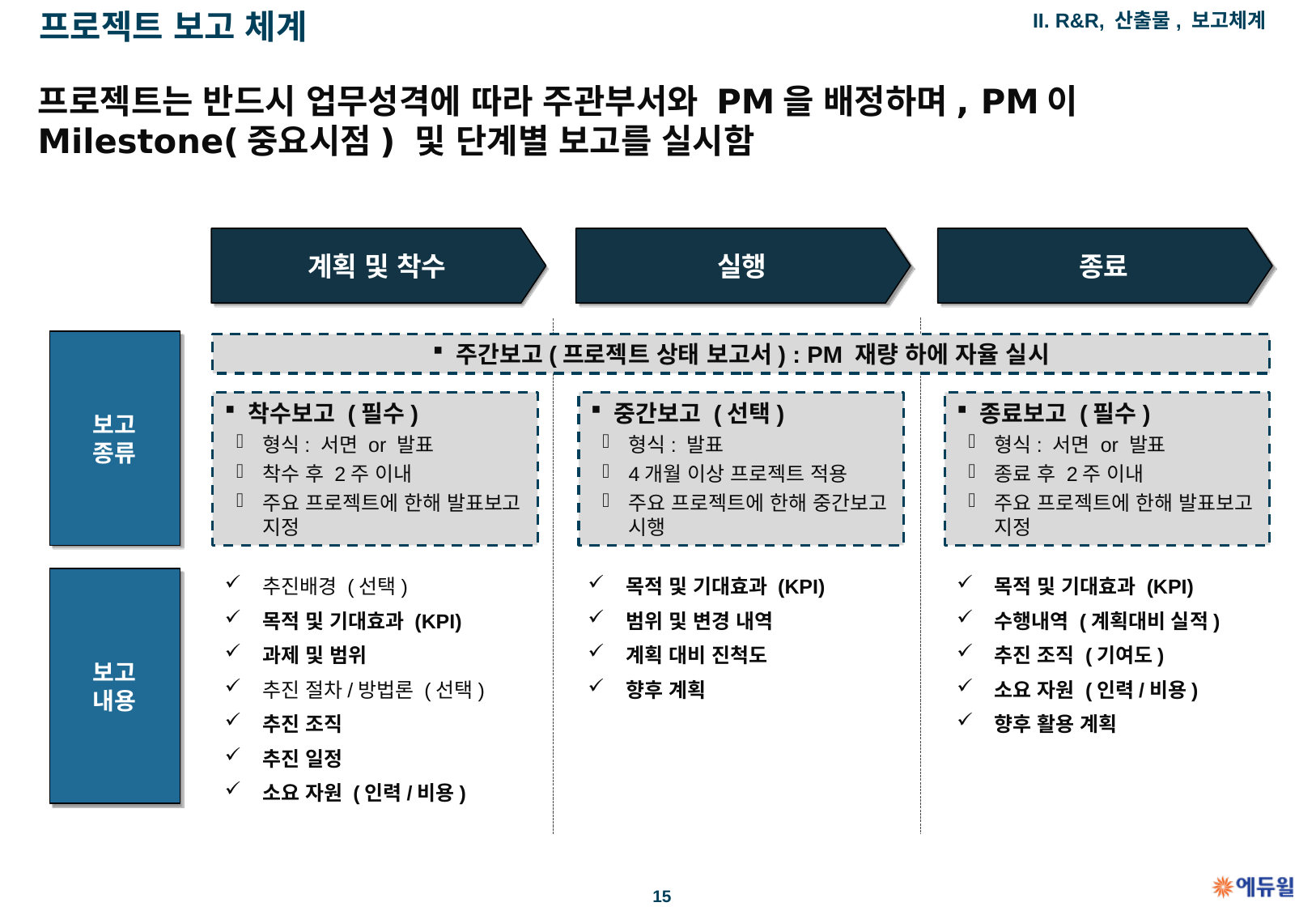

프로젝트 보고 체계
II. R&R, 산출물, 보고체계
# 프로젝트는 반드시 업무성격에 따라 주관부서와 PM을 배정하며, PM이 Milestone(중요시점) 및 단계별 보고를 실시함
계획 및 착수
실행
종료
보고
종류
주간보고(프로젝트 상태 보고서) : PM 재량 하에 자율 실시
착수보고 (필수)
형식: 서면 or 발표
착수 후 2주 이내
주요 프로젝트에 한해 발표보고 지정
중간보고 (선택)
형식: 발표
4개월 이상 프로젝트 적용
주요 프로젝트에 한해 중간보고 시행
종료보고 (필수)
형식: 서면 or 발표
종료 후 2주 이내
주요 프로젝트에 한해 발표보고 지정
추진배경 (선택)
목적 및 기대효과 (KPI)
과제 및 범위
추진 절차/방법론 (선택)
추진 조직
추진 일정
소요 자원 (인력/비용)
목적 및 기대효과 (KPI)
범위 및 변경 내역
계획 대비 진척도
향후 계획
목적 및 기대효과 (KPI)
수행내역 (계획대비 실적)
추진 조직 (기여도)
소요 자원 (인력/비용)
향후 활용 계획
보고
내용